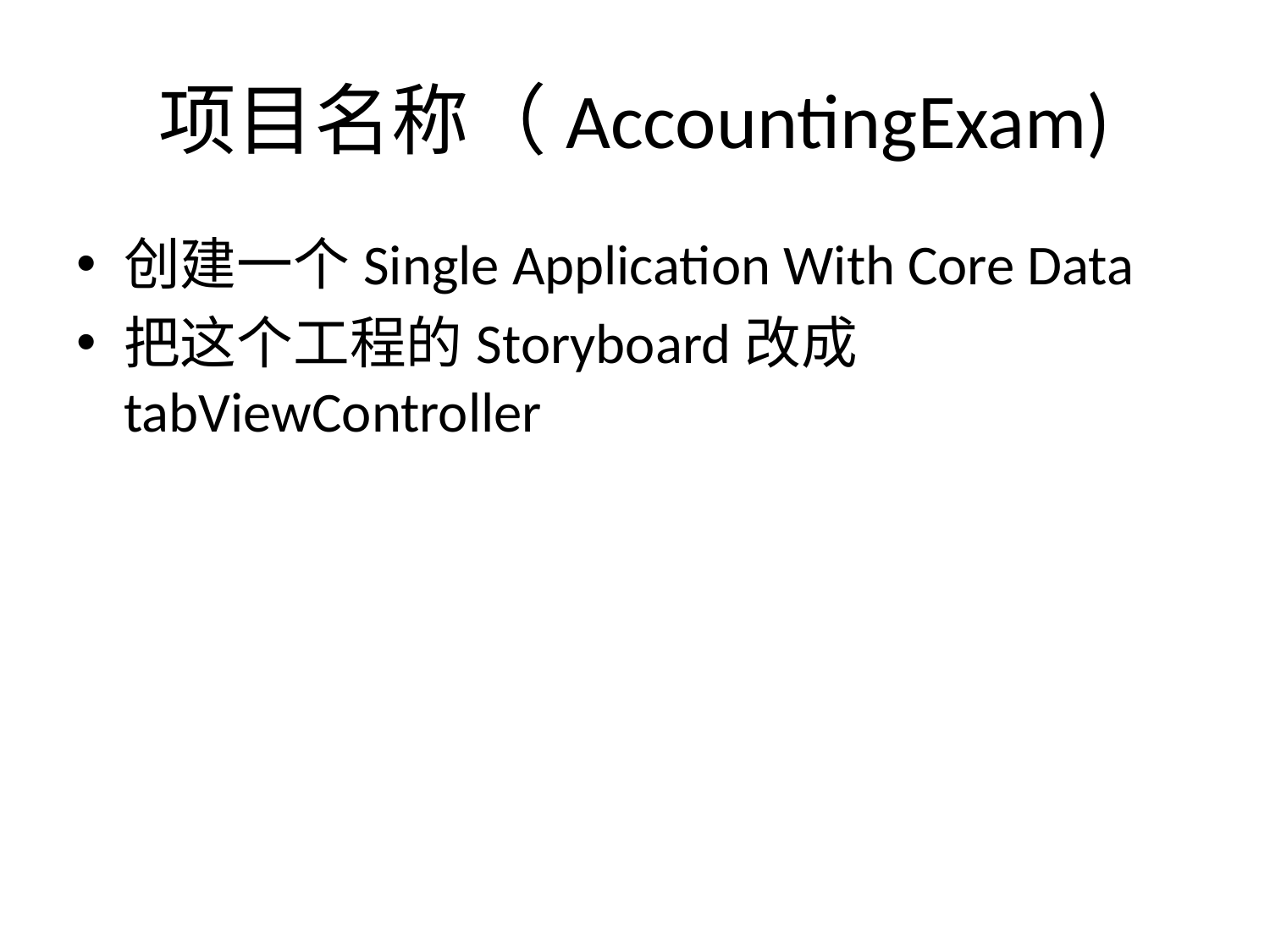

# 项目名称（AccountingExam)
创建一个Single Application With Core Data
把这个工程的Storyboard改成tabViewController